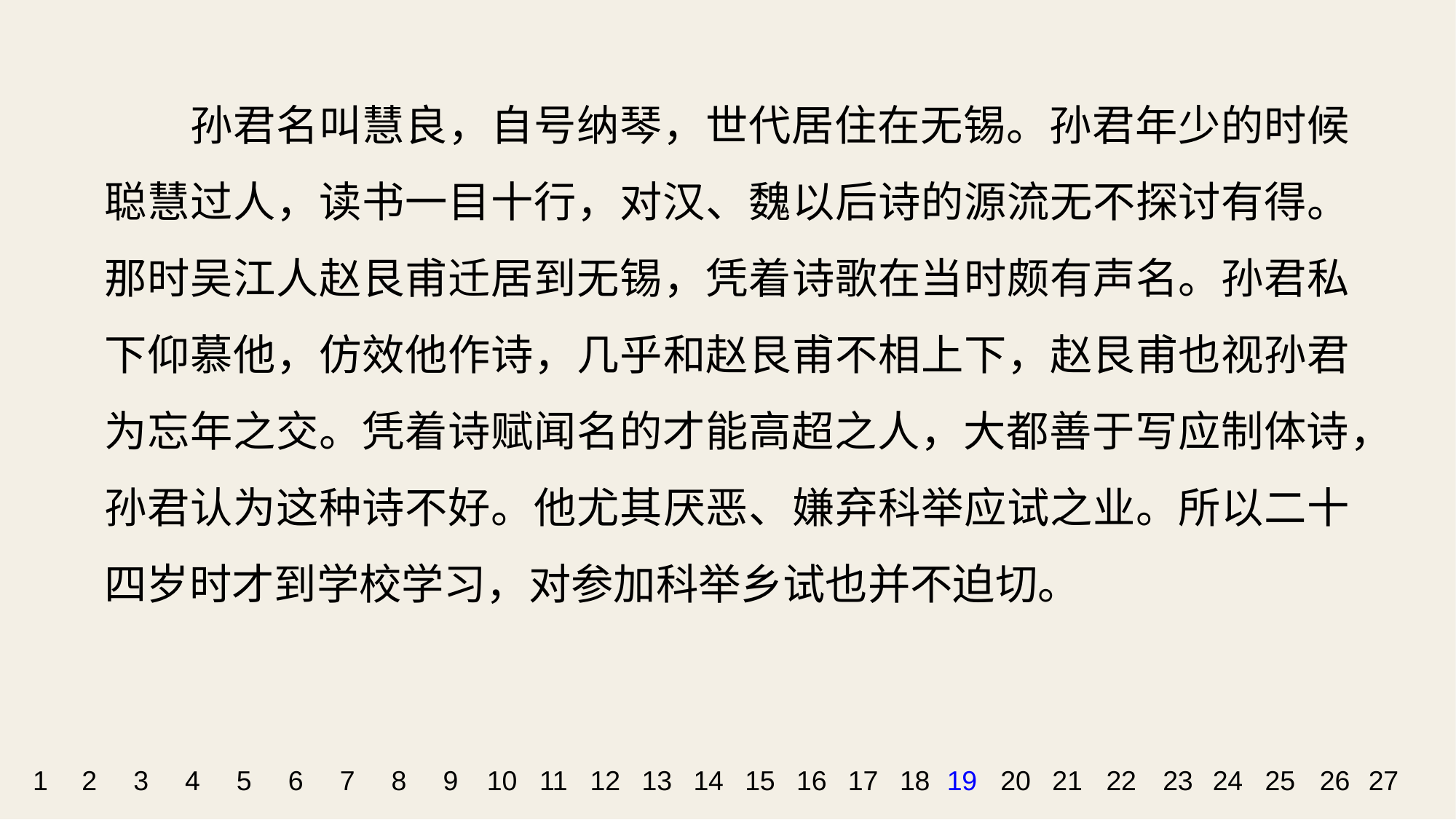

孙君名叫慧良，自号纳琴，世代居住在无锡。孙君年少的时候聪慧过人，读书一目十行，对汉、魏以后诗的源流无不探讨有得。那时吴江人赵艮甫迁居到无锡，凭着诗歌在当时颇有声名。孙君私下仰慕他，仿效他作诗，几乎和赵艮甫不相上下，赵艮甫也视孙君为忘年之交。凭着诗赋闻名的才能高超之人，大都善于写应制体诗，孙君认为这种诗不好。他尤其厌恶、嫌弃科举应试之业。所以二十四岁时才到学校学习，对参加科举乡试也并不迫切。
1
2
3
4
5
6
7
8
9
10
11
12
13
14
15
16
17
18
19
20
21
22
23
24
25
26
27